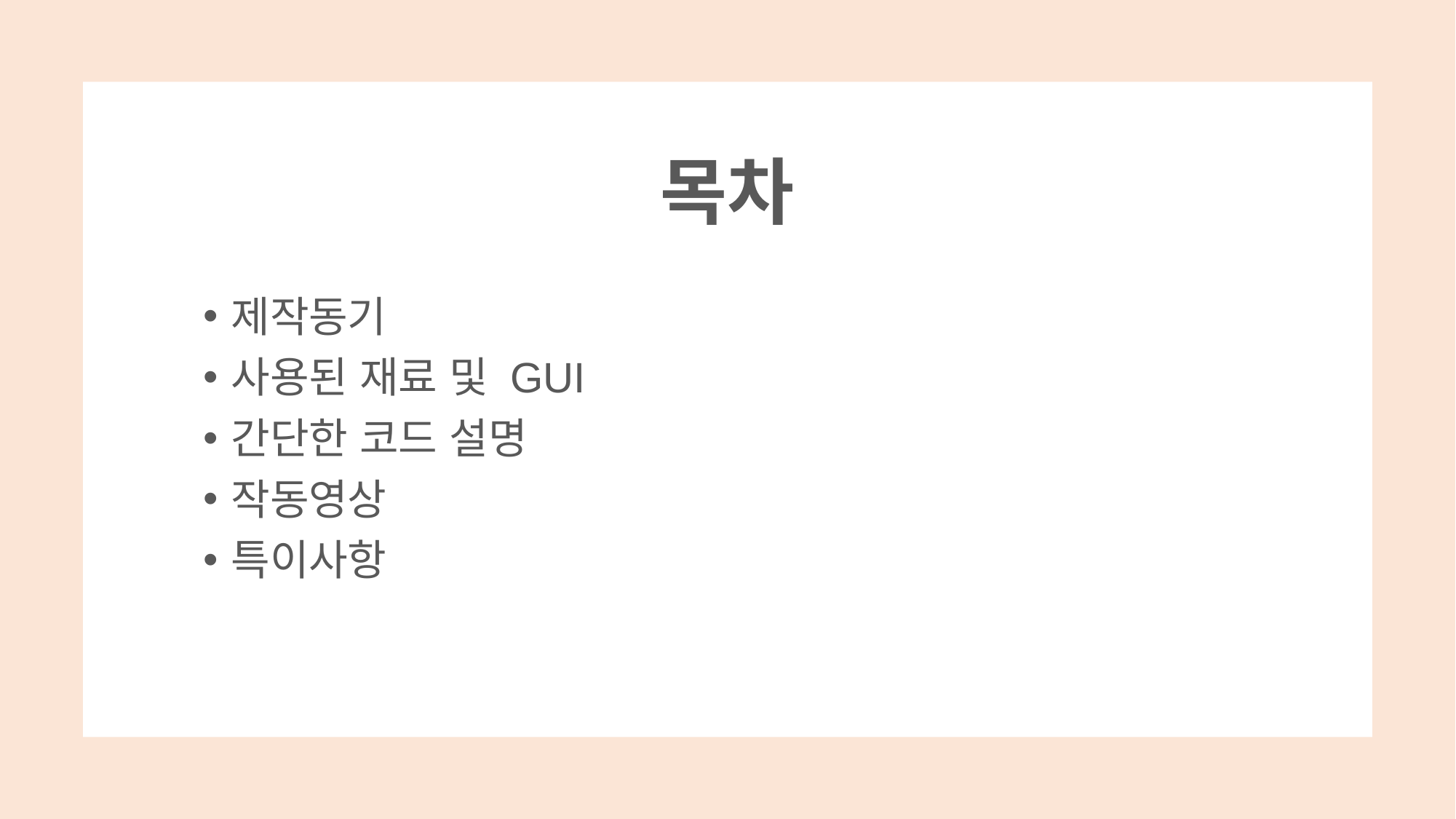

# 목차

제작동기
사용된 재료 및 GUI
간단한 코드 설명
작동영상
특이사항